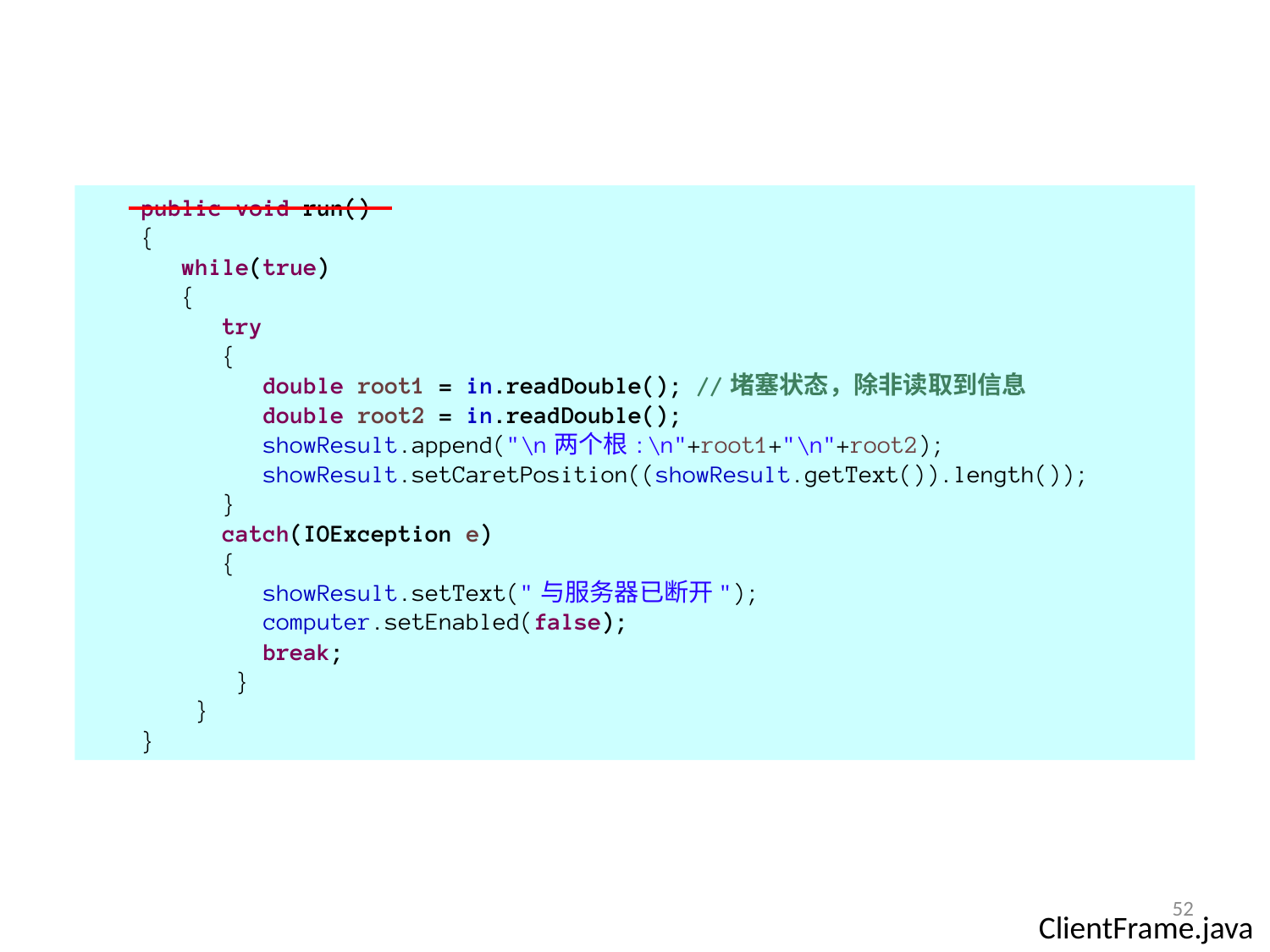

public void run()
    {
       while(true)
       {
          try
          {
             double root1 = in.readDouble(); //堵塞状态，除非读取到信息
             double root2 = in.readDouble();
             showResult.append("\n两个根:\n"+root1+"\n"+root2);
             showResult.setCaretPosition((showResult.getText()).length());
          }
          catch(IOException e)
          {
             showResult.setText("与服务器已断开");
             computer.setEnabled(false);
             break;
           }
        }
    }
52
ClientFrame.java